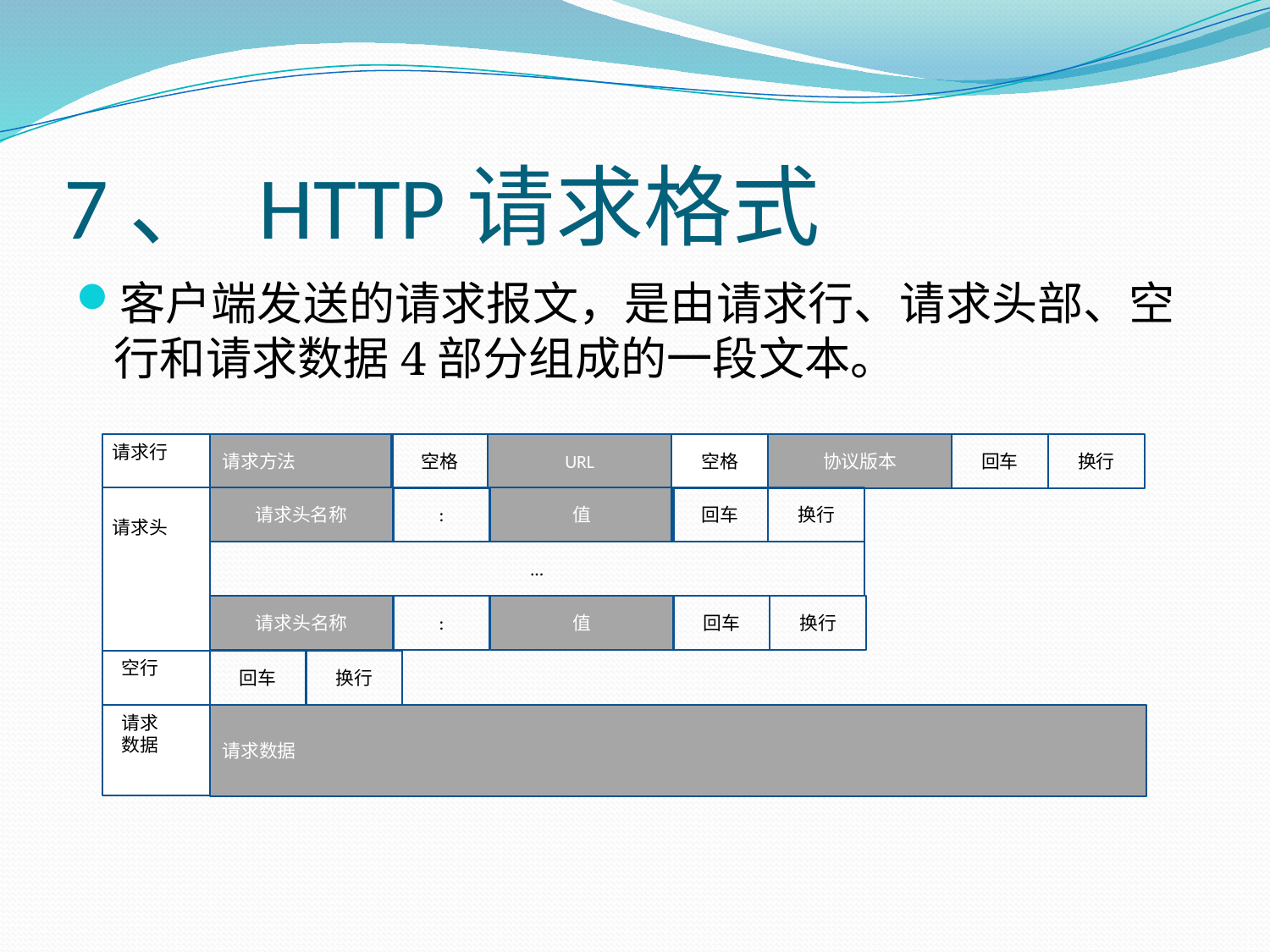

# 7、 HTTP请求格式
客户端发送的请求报文，是由请求行、请求头部、空行和请求数据4部分组成的一段文本。

请求行
请求方法
空格
URL
空格
协议版本
回车
换行
请求头名称
:
值
回车
换行

请求头
...
请求头名称
:
值
回车
换行
空行
回车
换行
请求数据
请求
数据